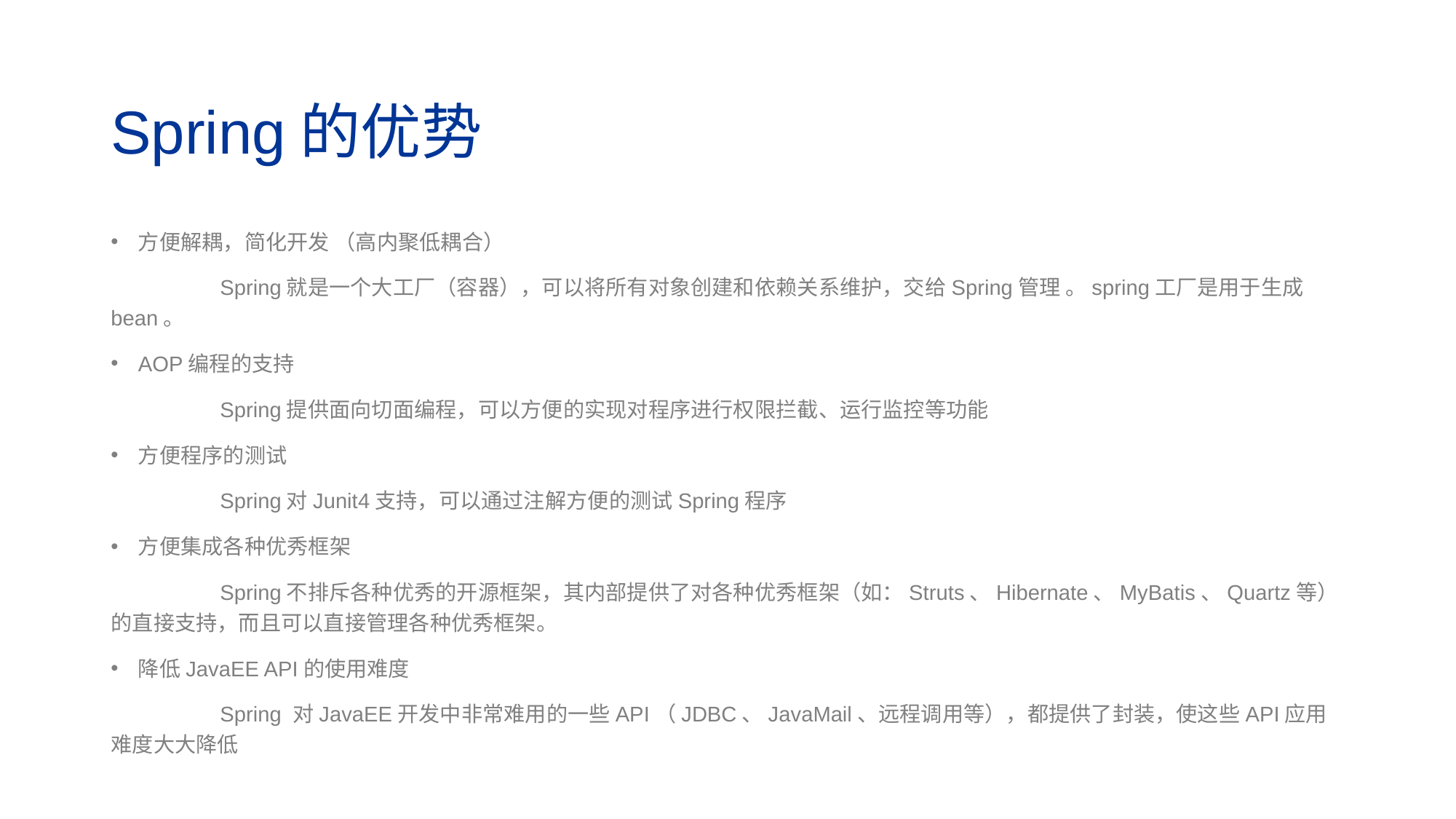

# Spring的优势
方便解耦，简化开发 （高内聚低耦合）
	Spring就是一个大工厂（容器），可以将所有对象创建和依赖关系维护，交给Spring管理 。spring工厂是用于生成bean。
AOP编程的支持
	Spring提供面向切面编程，可以方便的实现对程序进行权限拦截、运行监控等功能
方便程序的测试
	Spring对Junit4支持，可以通过注解方便的测试Spring程序
方便集成各种优秀框架
	Spring不排斥各种优秀的开源框架，其内部提供了对各种优秀框架（如：Struts、Hibernate、MyBatis、Quartz等）的直接支持，而且可以直接管理各种优秀框架。
降低JavaEE API的使用难度
	Spring 对JavaEE开发中非常难用的一些API（JDBC、JavaMail、远程调用等），都提供了封装，使这些API应用难度大大降低